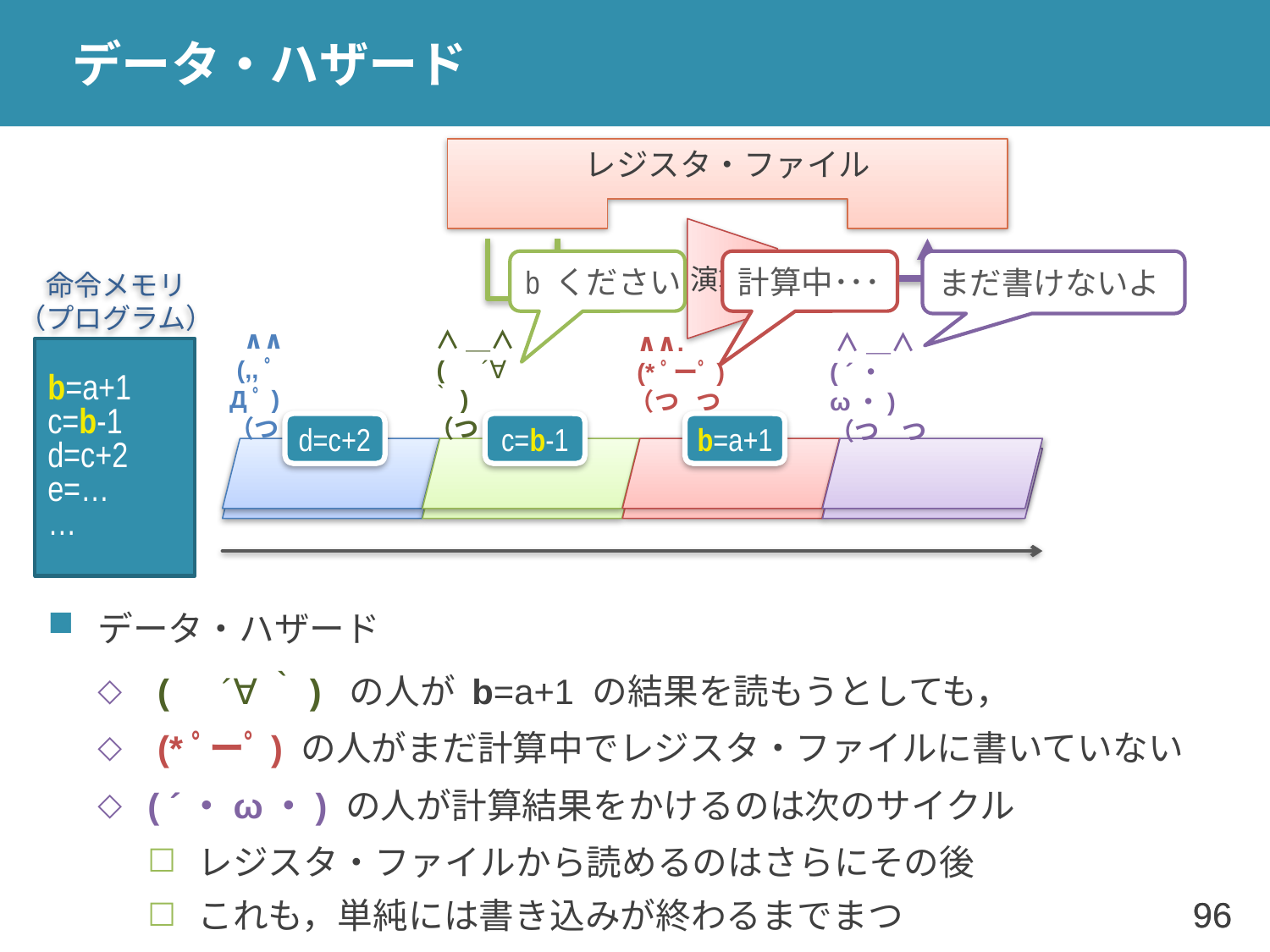

# データ・ハザード
レジスタ・ファイル
演算器

まだ書けないよ
b ください
計算中･･･
命令メモリ
（プログラム）
  ∧∧
 (,,ﾟДﾟ)
（つ   つ
 ∧＿∧
 (　´∀｀)
（つ    つ
 ∧∧.
 (*ﾟーﾟ)（つ   つ
 ∧＿∧
( ´・ω・)（つ    つ
b=a+1
c=b-1
d=c+2
e=…
…
a++
a++
d=c+2
c=b-1
b=a+1

データ・ハザード
 (　´∀｀)  の人が b=a+1 の結果を読もうとしても，
 (*ﾟーﾟ) の人がまだ計算中でレジスタ・ファイルに書いていない
( ´・ω・) の人が計算結果をかけるのは次のサイクル
レジスタ・ファイルから読めるのはさらにその後
これも，単純には書き込みが終わるまでまつ